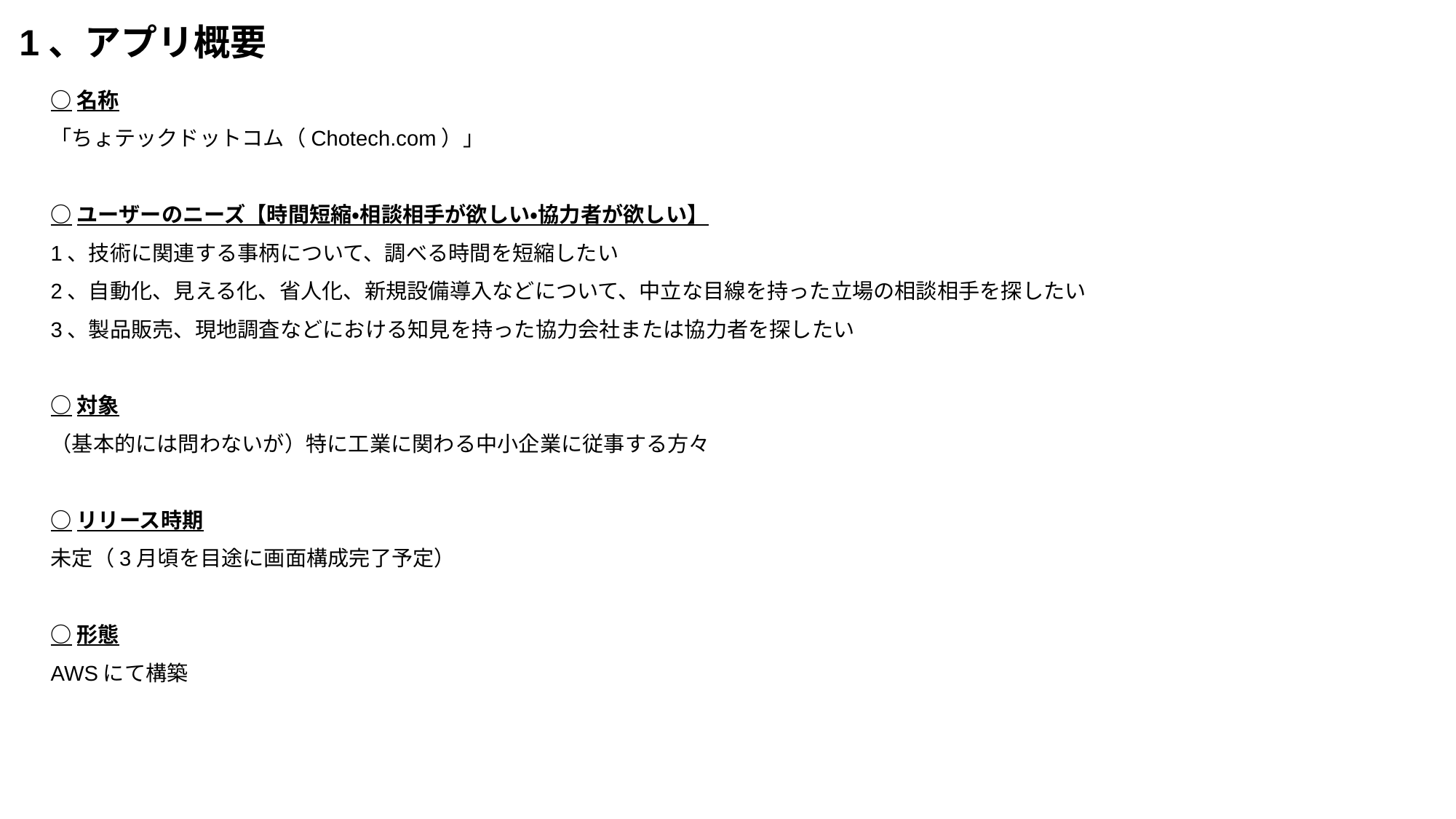

1、アプリ概要
○名称
「ちょテックドットコム（Chotech.com）」

○ユーザーのニーズ【時間短縮・相談相手が欲しい・協力者が欲しい】
1、技術に関連する事柄について、調べる時間を短縮したい
2、自動化、見える化、省人化、新規設備導入などについて、中立な目線を持った立場の相談相手を探したい
3、製品販売、現地調査などにおける知見を持った協力会社または協力者を探したい

○対象
（基本的には問わないが）特に工業に関わる中小企業に従事する方々

○リリース時期
未定（3月頃を目途に画面構成完了予定）

○形態
AWSにて構築